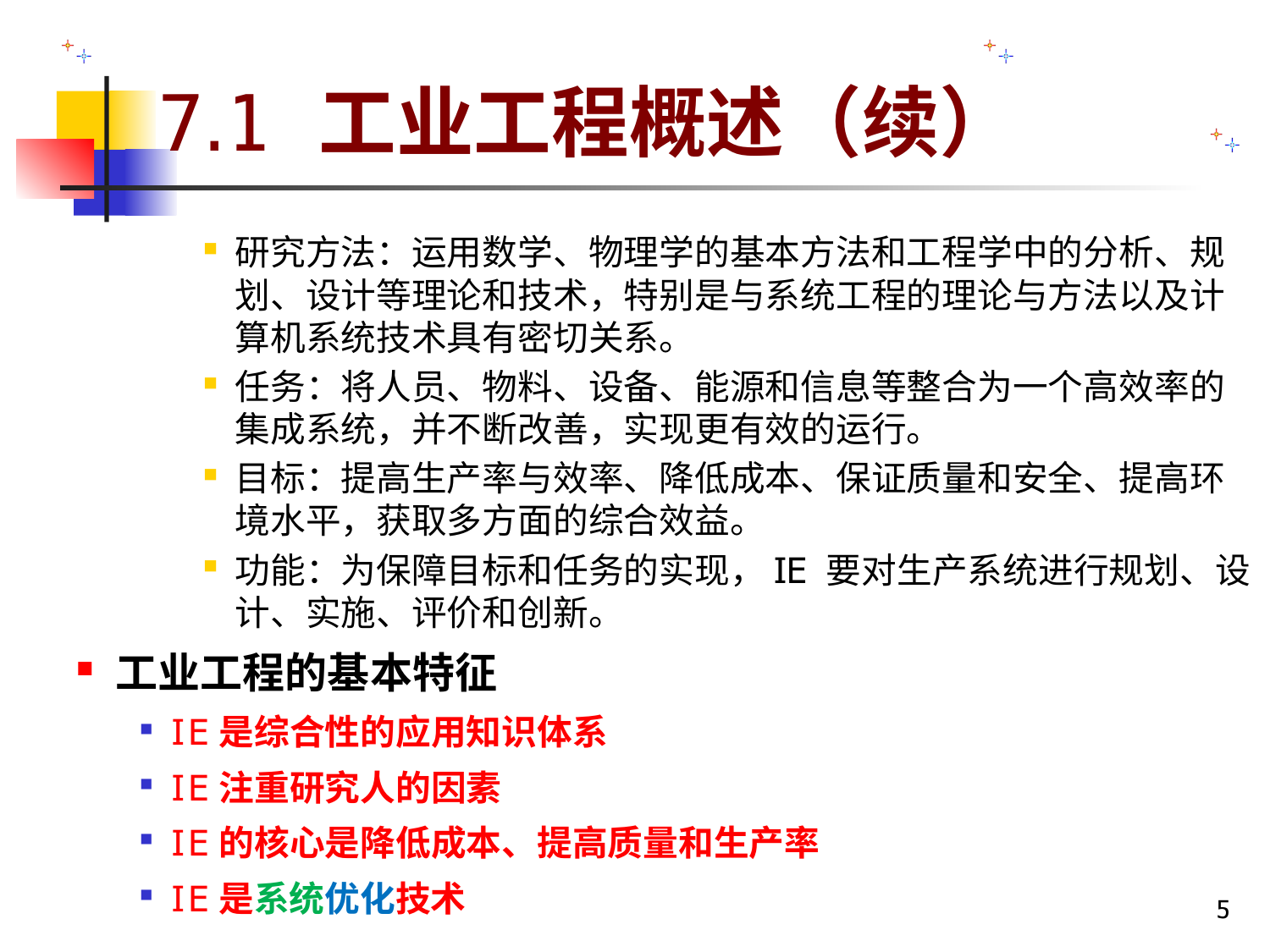

# 7.1 工业工程概述（续）
研究方法：运用数学、物理学的基本方法和工程学中的分析、规划、设计等理论和技术，特别是与系统工程的理论与方法以及计算机系统技术具有密切关系。
任务：将人员、物料、设备、能源和信息等整合为一个高效率的集成系统，并不断改善，实现更有效的运行。
目标：提高生产率与效率、降低成本、保证质量和安全、提高环境水平，获取多方面的综合效益。
功能：为保障目标和任务的实现，IE 要对生产系统进行规划、设计、实施、评价和创新。
工业工程的基本特征
IE是综合性的应用知识体系
IE注重研究人的因素
IE的核心是降低成本、提高质量和生产率
IE是系统优化技术
5